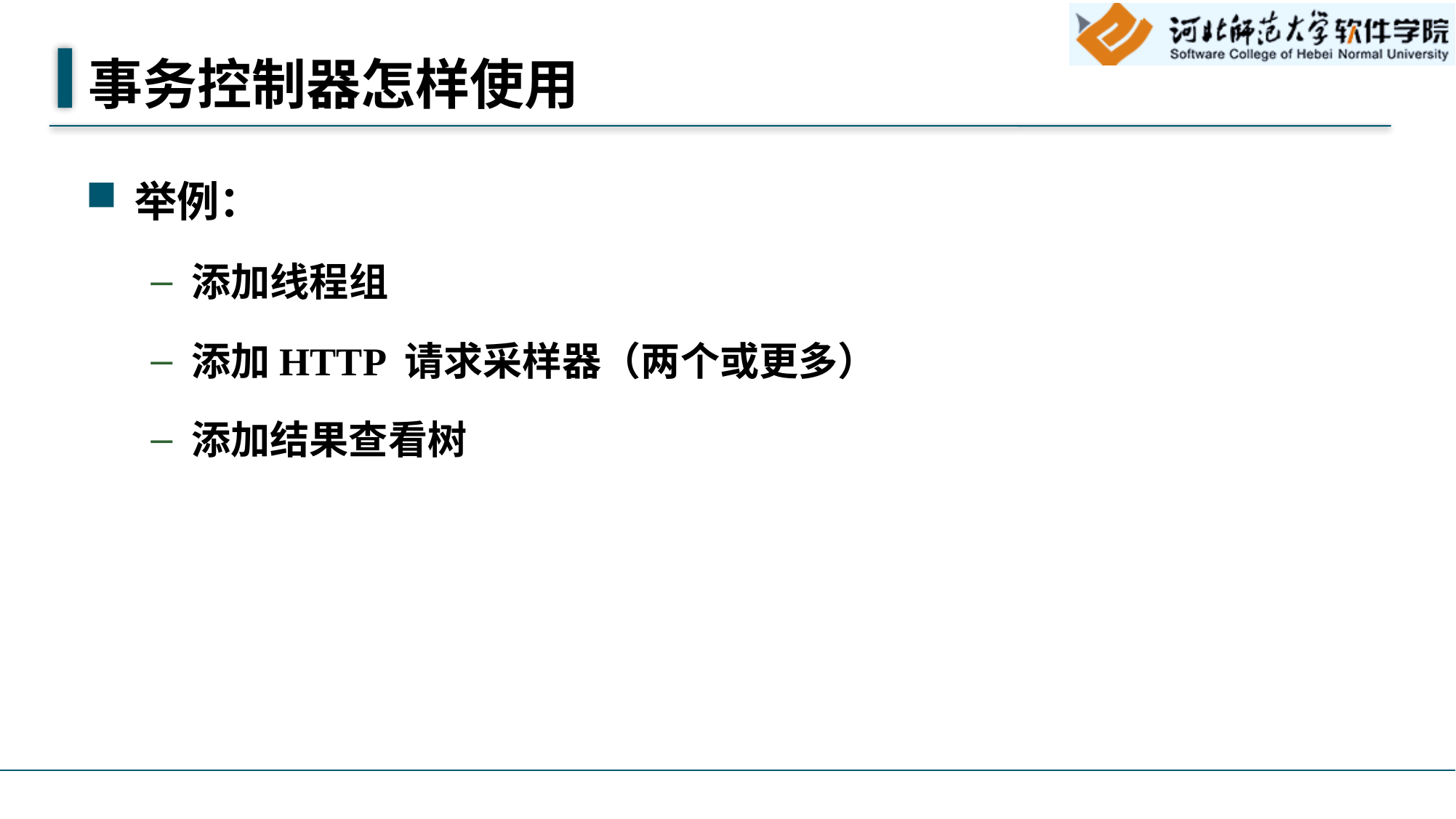

# 事务控制器怎样使用
举例：
添加线程组
添加HTTP 请求采样器（两个或更多）
添加结果查看树